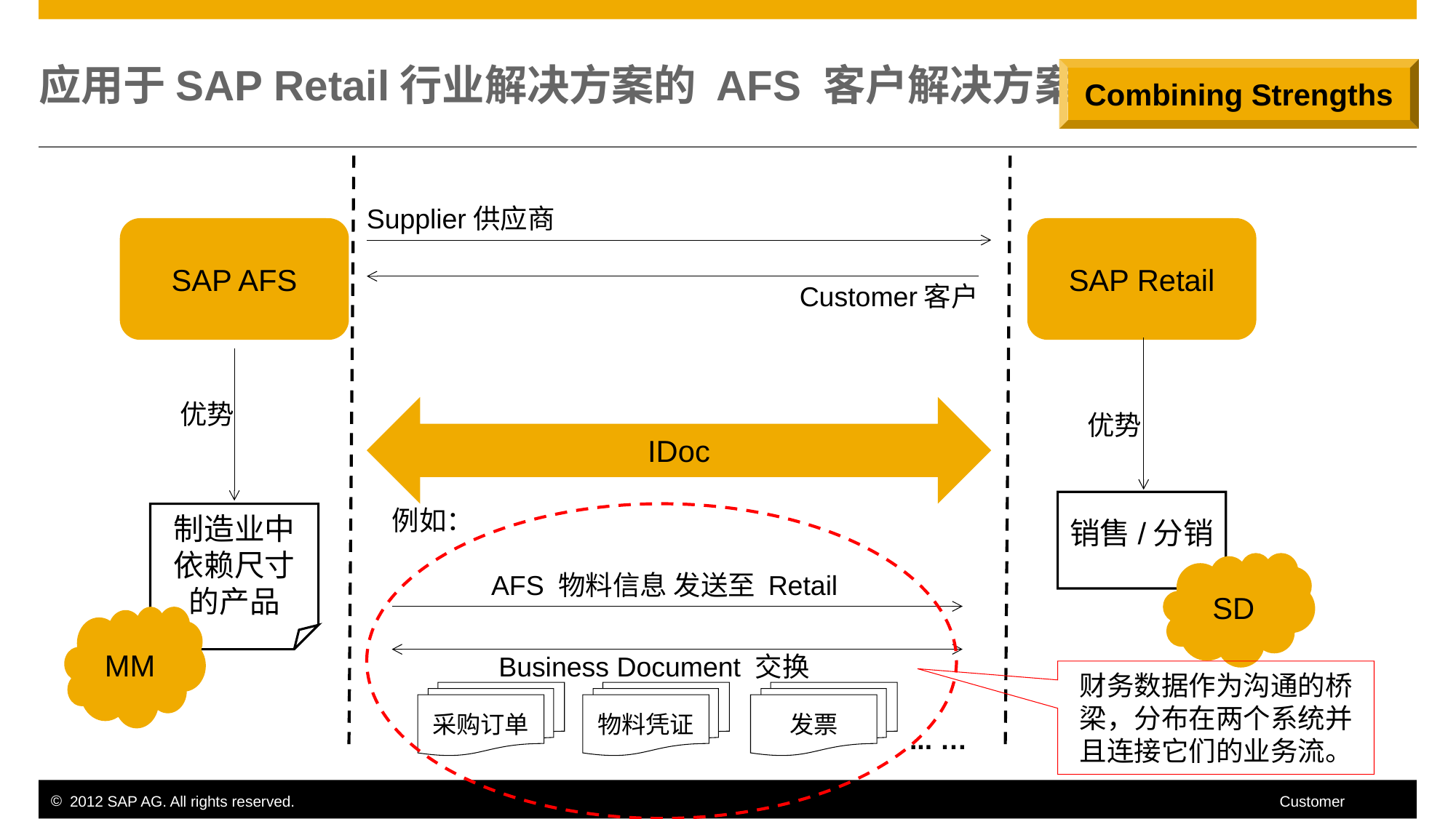

# 应用于SAP Retail行业解决方案的 AFS 客户解决方案
Combining Strengths
Supplier供应商
SAP AFS
SAP Retail
Customer客户
优势
IDoc
优势
销售/分销
制造业中依赖尺寸的产品

例如：
SD
AFS 物料信息 发送至 Retail
MM
 Business Document 交换
财务数据作为沟通的桥梁，分布在两个系统并且连接它们的业务流。
采购订单
物料凭证
发票
... …